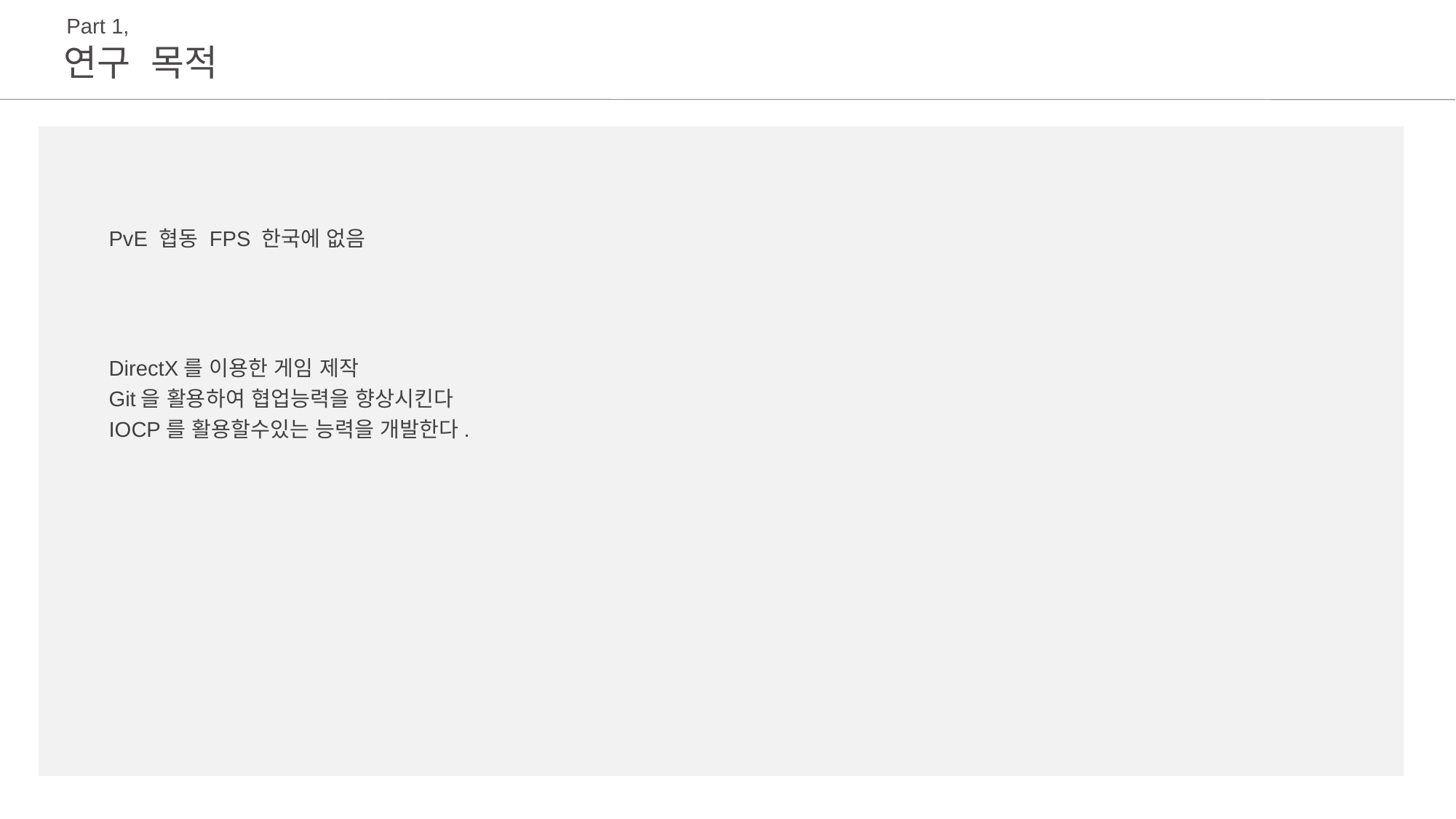

Part 1,
연구  목적

PvE 협동 FPS 한국에 없음
DirectX를 이용한 게임 제작
Git을 활용하여 협업능력을 향상시킨다
IOCP를 활용할수있는 능력을 개발한다.